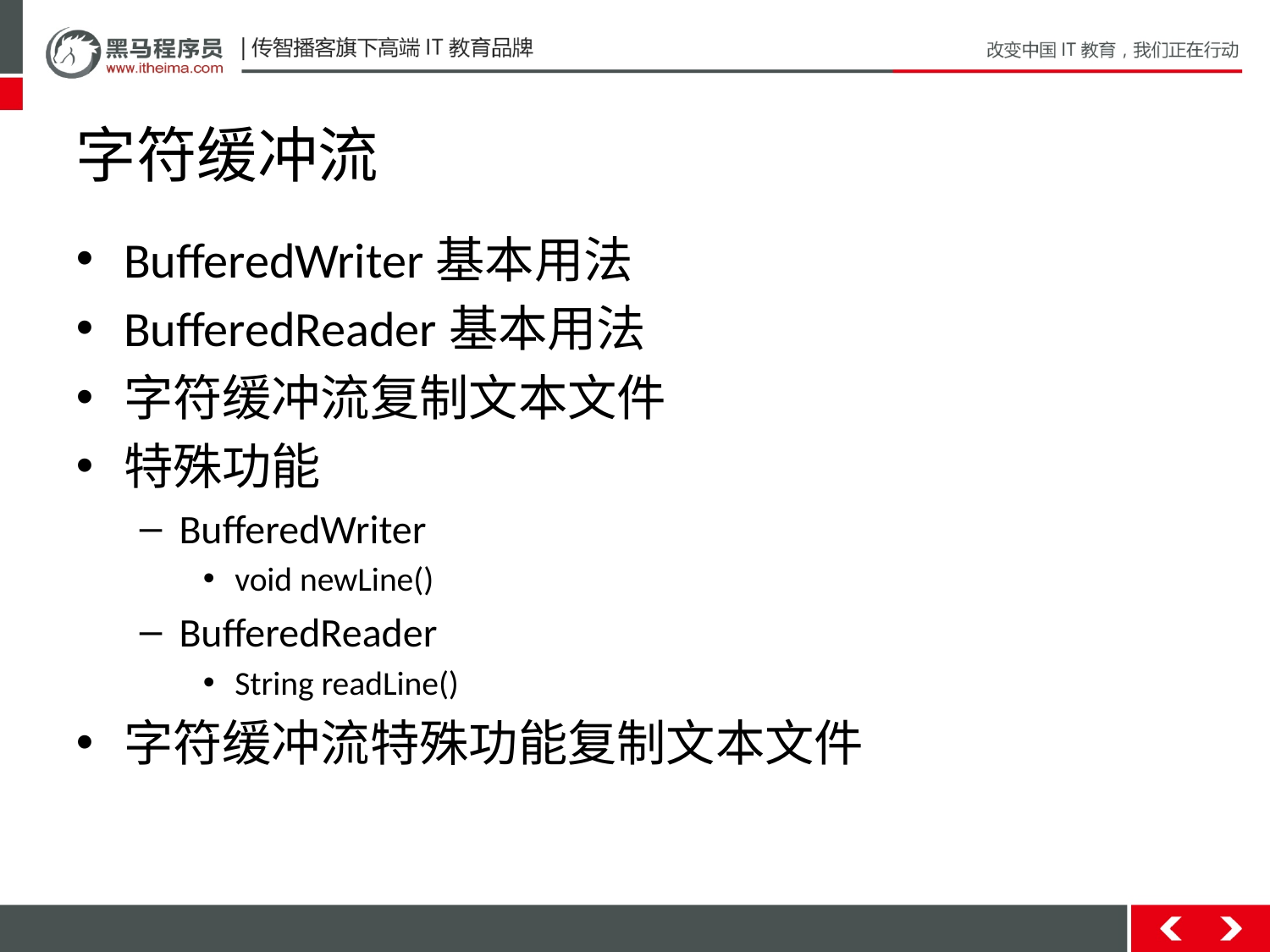

# 字符缓冲流
BufferedWriter基本用法
BufferedReader基本用法
字符缓冲流复制文本文件
特殊功能
BufferedWriter
void newLine()
BufferedReader
String readLine()
字符缓冲流特殊功能复制文本文件